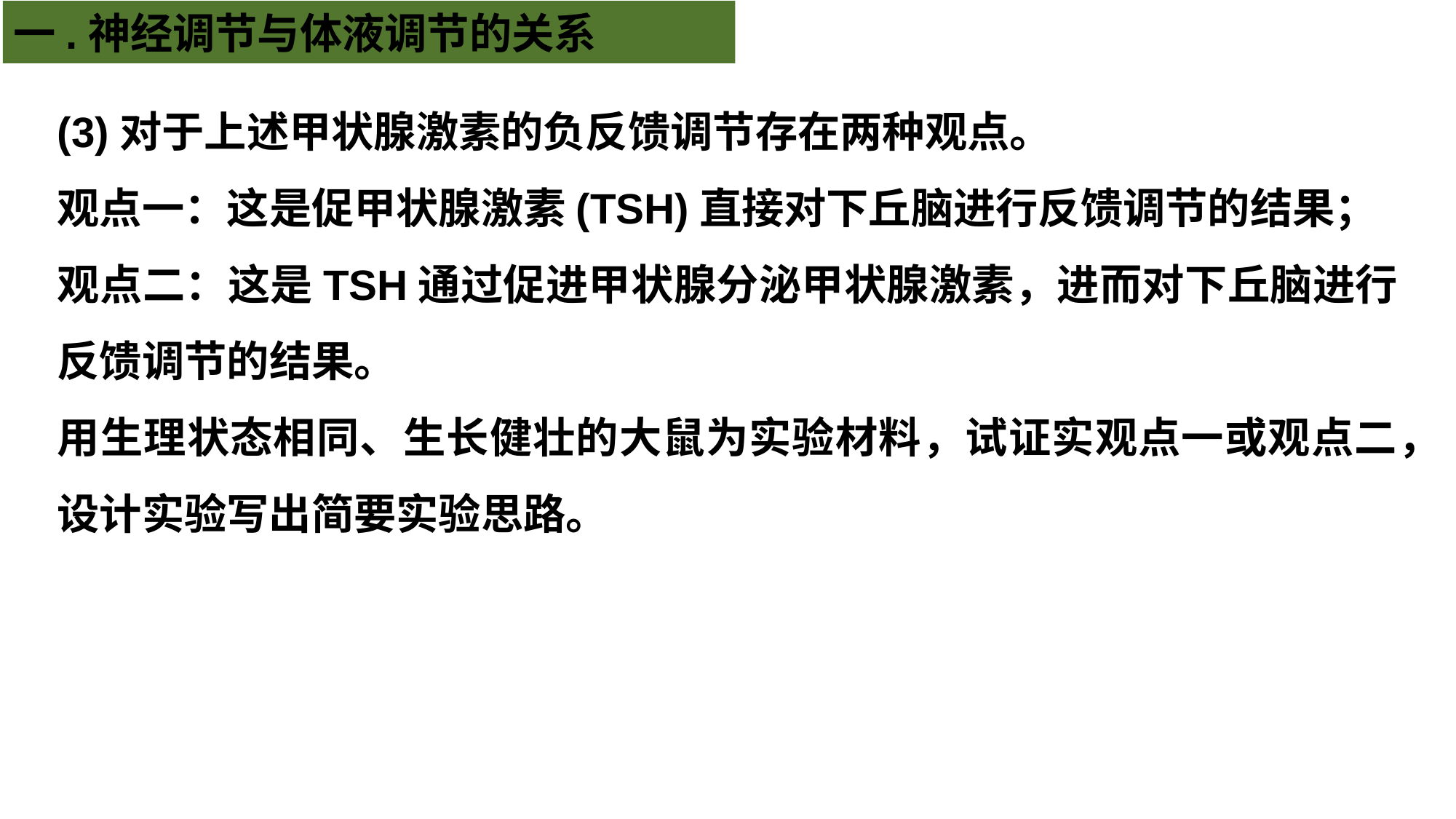

一.神经调节与体液调节的关系
(3)对于上述甲状腺激素的负反馈调节存在两种观点。
观点一：这是促甲状腺激素(TSH)直接对下丘脑进行反馈调节的结果；
观点二：这是TSH通过促进甲状腺分泌甲状腺激素，进而对下丘脑进行反馈调节的结果。
用生理状态相同、生长健壮的大鼠为实验材料，试证实观点一或观点二，设计实验写出简要实验思路。